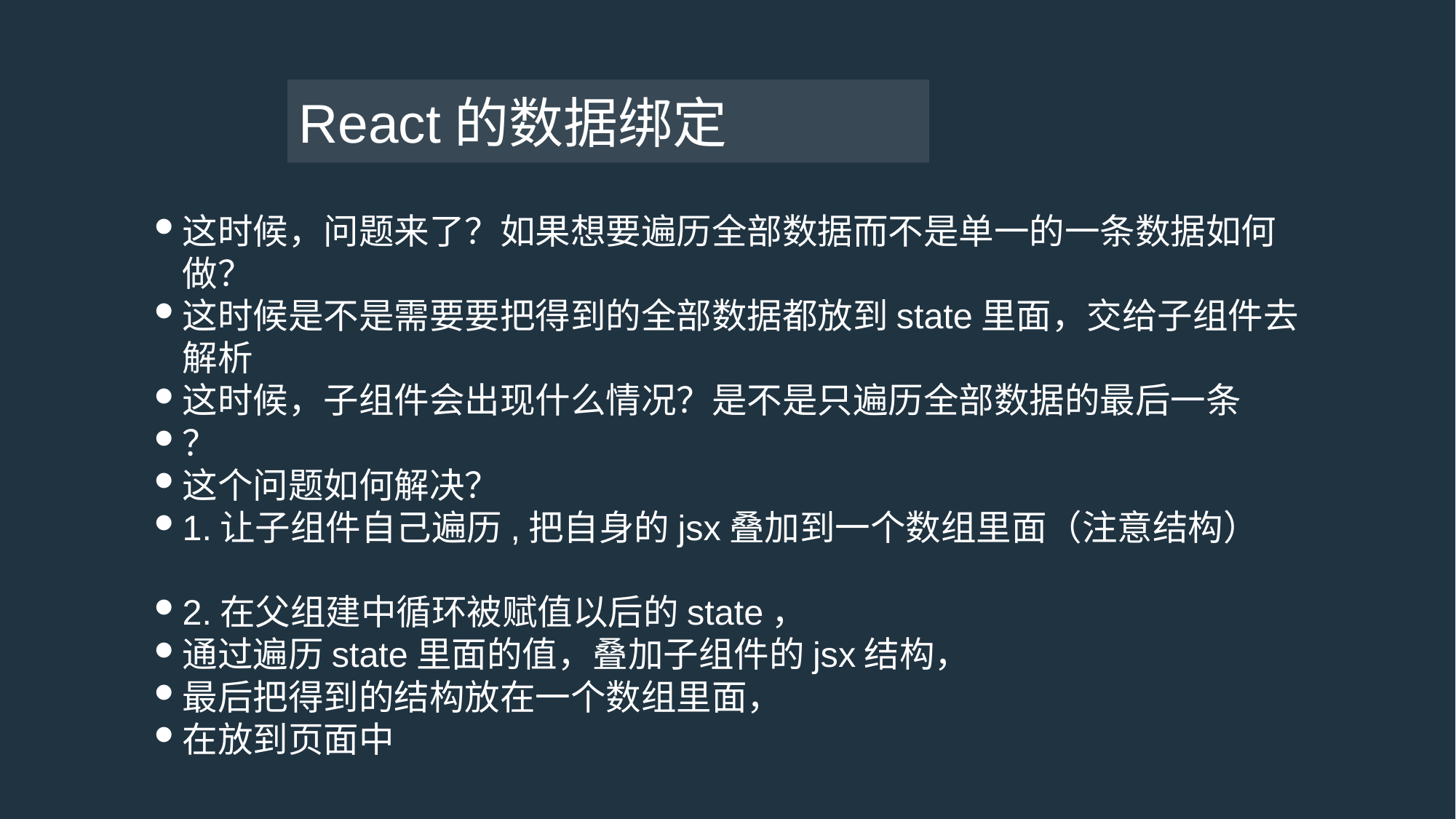

# React的数据绑定
这时候，问题来了？如果想要遍历全部数据而不是单一的一条数据如何做？
这时候是不是需要要把得到的全部数据都放到state里面，交给子组件去解析
这时候，子组件会出现什么情况？是不是只遍历全部数据的最后一条
？
这个问题如何解决？
1.让子组件自己遍历,把自身的jsx叠加到一个数组里面（注意结构）

2.在父组建中循环被赋值以后的state，
通过遍历state里面的值，叠加子组件的jsx结构，
最后把得到的结构放在一个数组里面，
在放到页面中